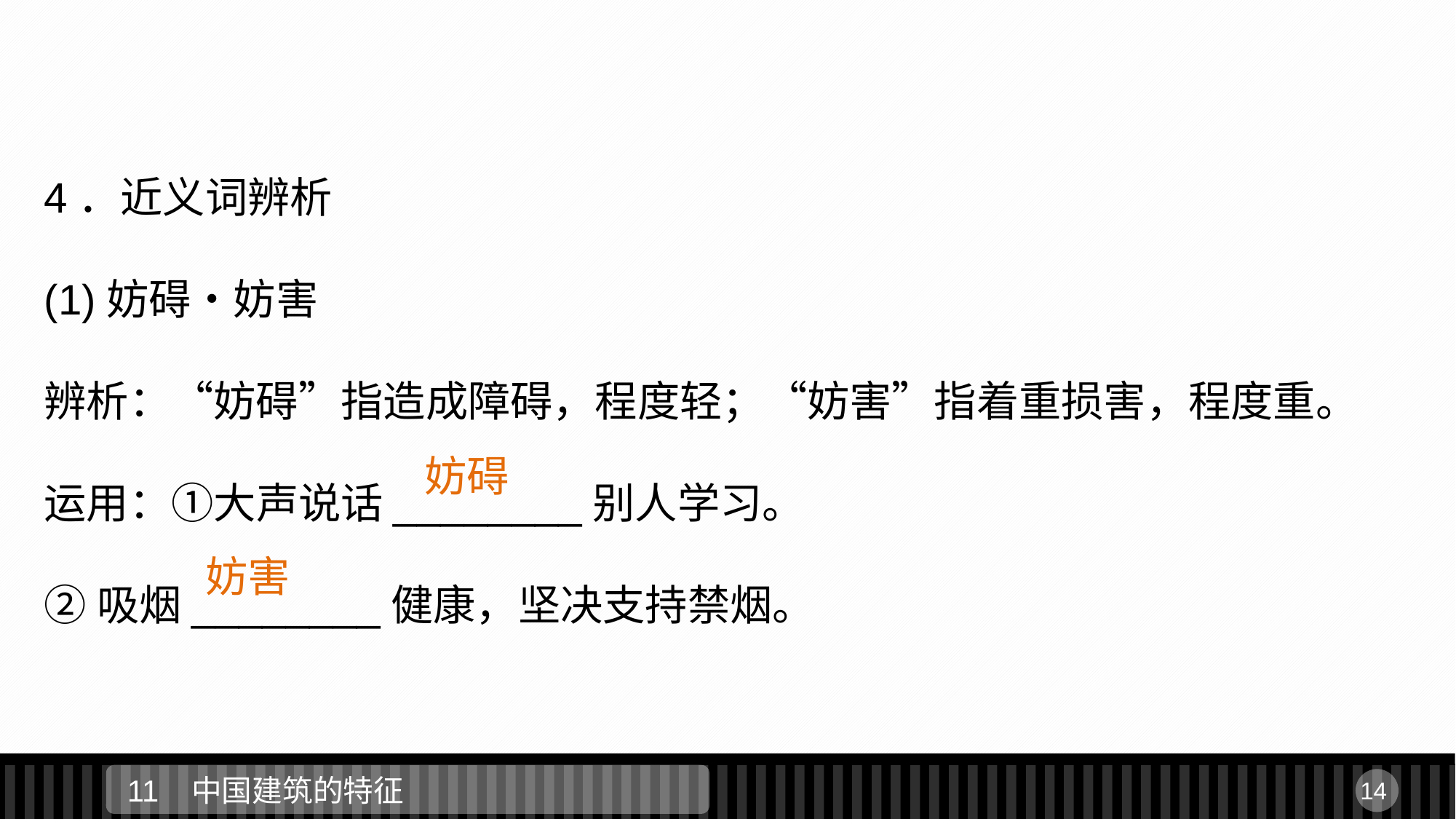

4．近义词辨析
(1)妨碍•妨害
辨析：“妨碍”指造成障碍，程度轻；“妨害”指着重损害，程度重。
运用：①大声说话________别人学习。
②吸烟________健康，坚决支持禁烟。
妨碍
妨害